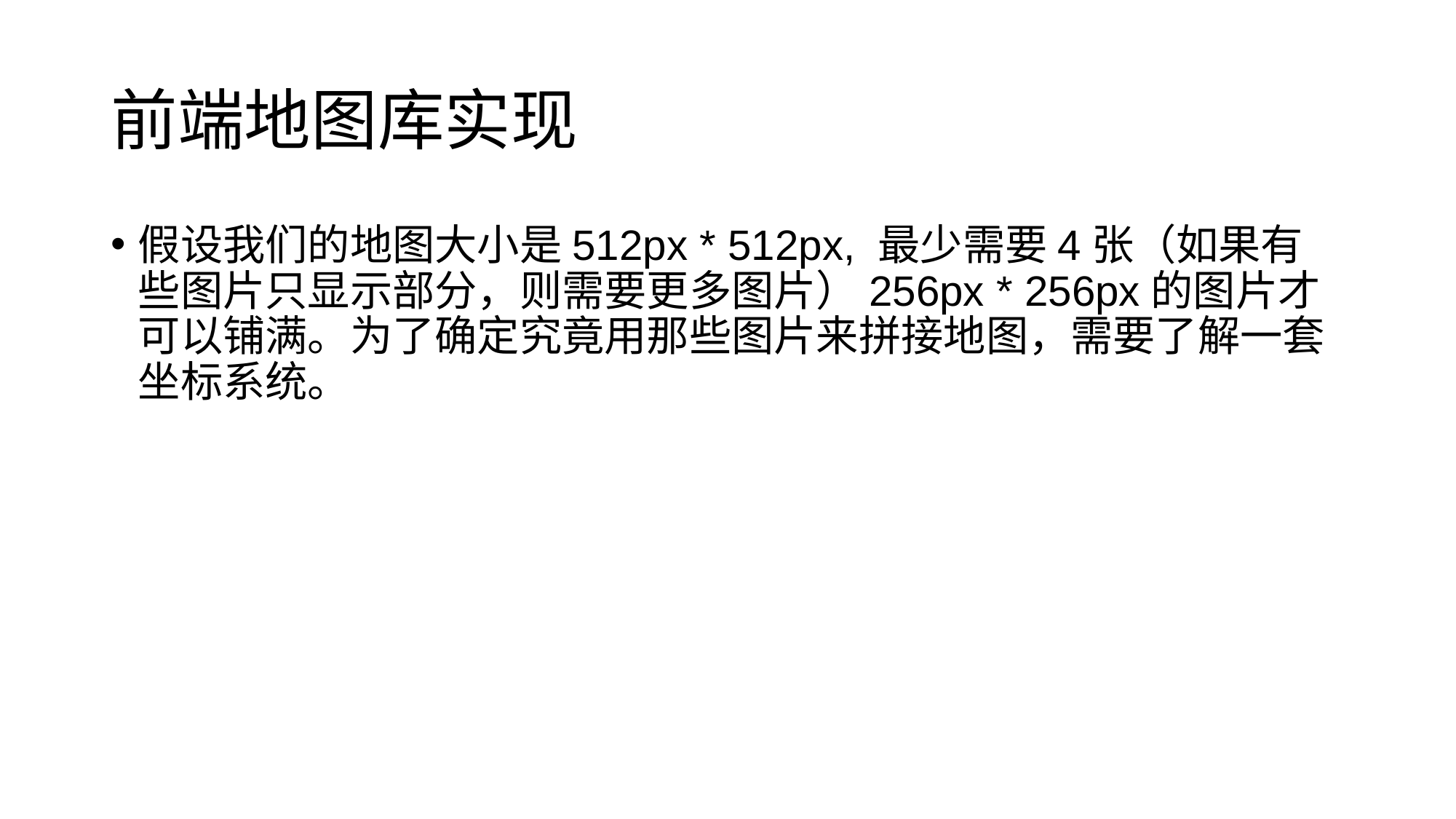

# 前端地图库实现
假设我们的地图大小是512px * 512px, 最少需要4张（如果有些图片只显示部分，则需要更多图片）256px * 256px的图片才可以铺满。为了确定究竟用那些图片来拼接地图，需要了解一套坐标系统。